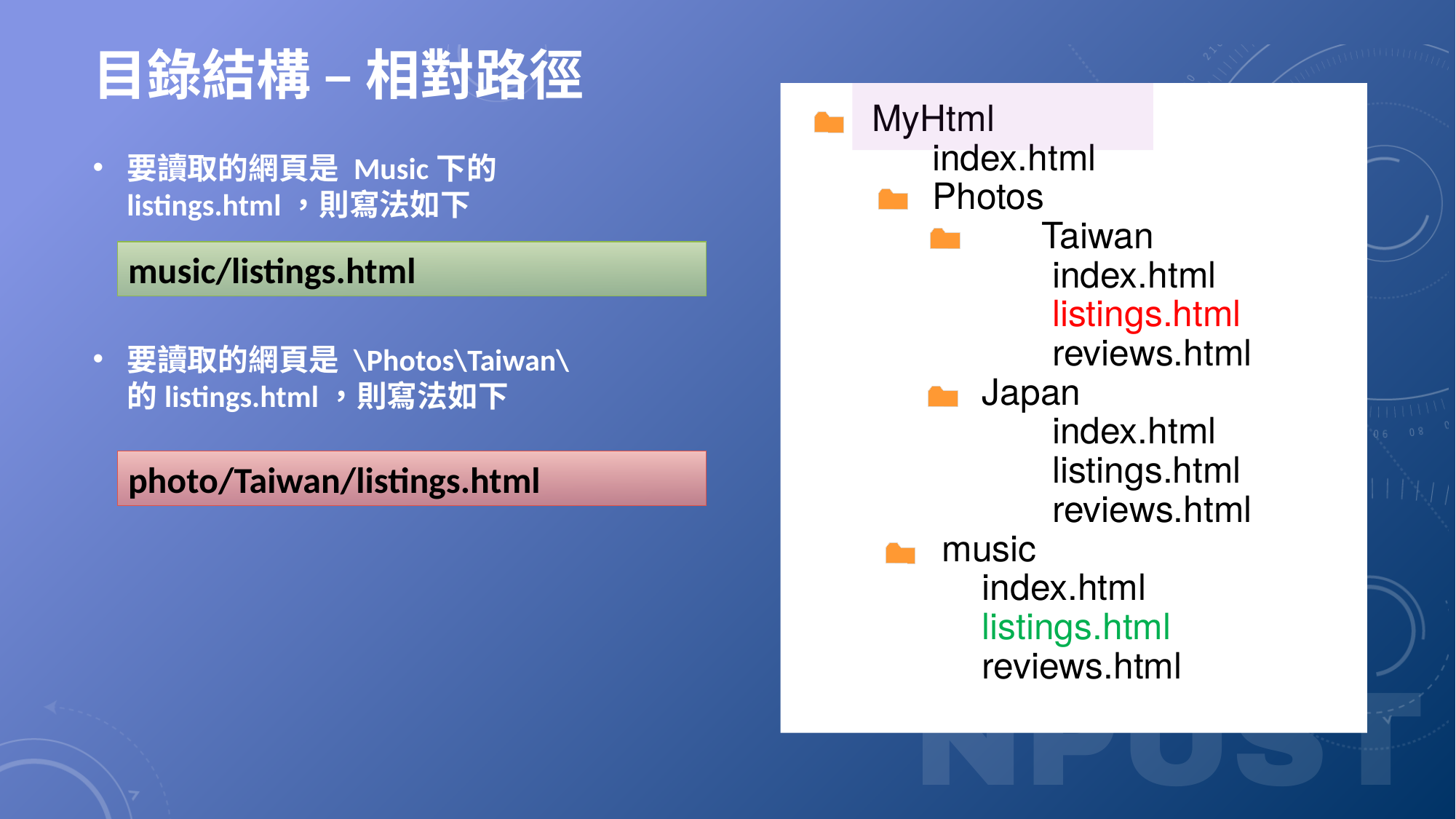

# 目錄結構 – 相對路徑

MyHtml
      index.html
      Photos
	      Taiwan
                  index.html
                  listings.html
                  reviews.html
           Japan
                  index.html
                  listings.html
                  reviews.html
       music
           index.html
           listings.html
           reviews.html

要讀取的網頁是 Music下的listings.html，則寫法如下

要讀取的網頁是 \Photos\Taiwan\的listings.html，則寫法如下

music/listings.html
photo/Taiwan/listings.html